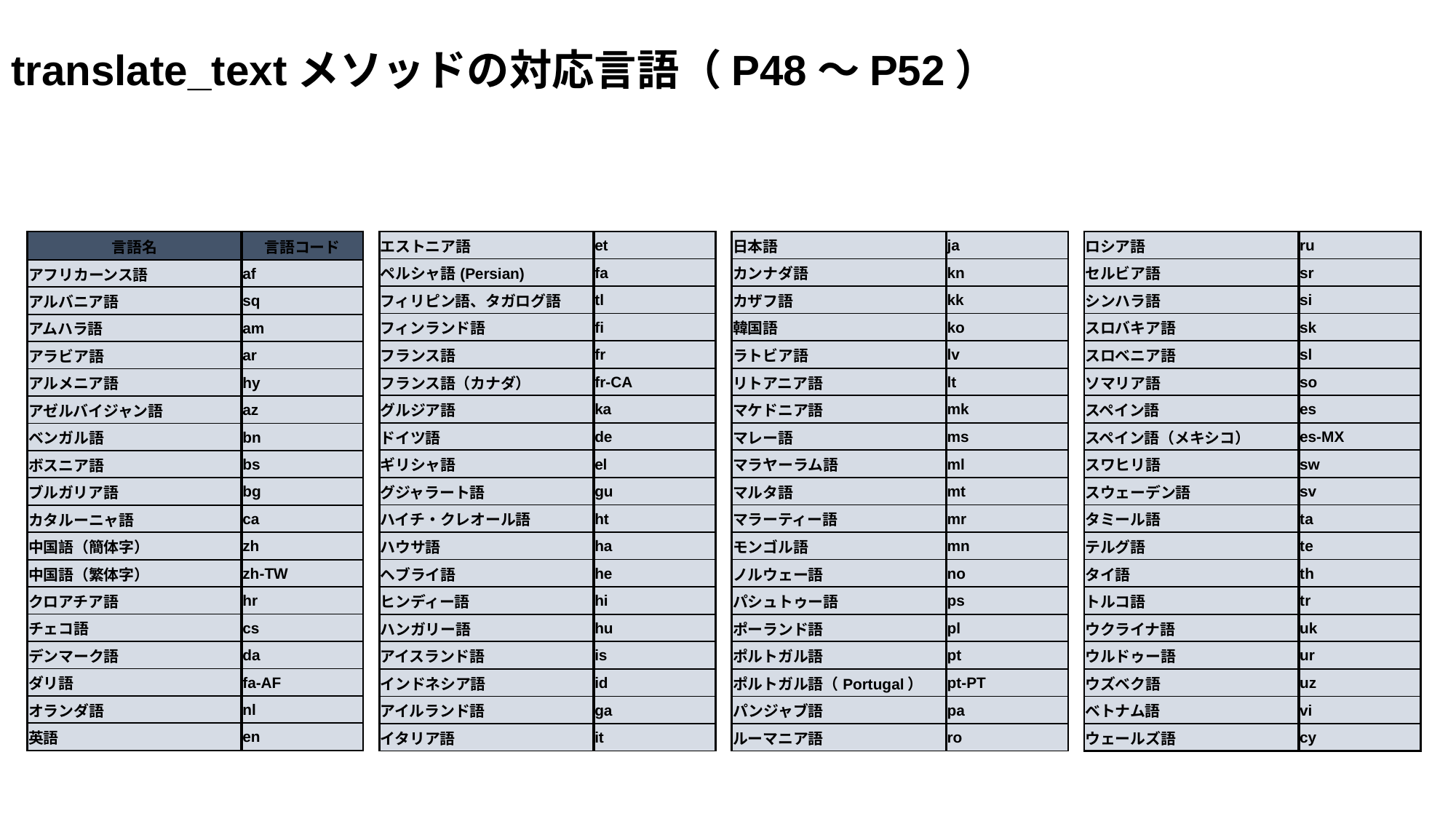

translate_textメソッドの対応言語（P48～P52）
| 言語名 | 言語コード |
| --- | --- |
| アフリカーンス語 | af |
| アルバニア語 | sq |
| アムハラ語 | am |
| アラビア語 | ar |
| アルメニア語 | hy |
| アゼルバイジャン語 | az |
| ベンガル語 | bn |
| ボスニア語 | bs |
| ブルガリア語 | bg |
| カタルーニャ語 | ca |
| 中国語（簡体字） | zh |
| 中国語（繁体字） | zh-TW |
| クロアチア語 | hr |
| チェコ語 | cs |
| デンマーク語 | da |
| ダリ語 | fa-AF |
| オランダ語 | nl |
| 英語 | en |
| エストニア語 | et |
| --- | --- |
| ペルシャ語(Persian) | fa |
| フィリピン語、タガログ語 | tl |
| フィンランド語 | fi |
| フランス語 | fr |
| フランス語（カナダ） | fr-CA |
| グルジア語 | ka |
| ドイツ語 | de |
| ギリシャ語 | el |
| グジャラート語 | gu |
| ハイチ・クレオール語 | ht |
| ハウサ語 | ha |
| ヘブライ語 | he |
| ヒンディー語 | hi |
| ハンガリー語 | hu |
| アイスランド語 | is |
| インドネシア語 | id |
| アイルランド語 | ga |
| イタリア語 | it |
| 日本語 | ja |
| --- | --- |
| カンナダ語 | kn |
| カザフ語 | kk |
| 韓国語 | ko |
| ラトビア語 | lv |
| リトアニア語 | lt |
| マケドニア語 | mk |
| マレー語 | ms |
| マラヤーラム語 | ml |
| マルタ語 | mt |
| マラーティー語 | mr |
| モンゴル語 | mn |
| ノルウェー語 | no |
| パシュトゥー語 | ps |
| ポーランド語 | pl |
| ポルトガル語 | pt |
| ポルトガル語（Portugal） | pt-PT |
| パンジャブ語 | pa |
| ルーマニア語 | ro |
| ロシア語 | ru |
| --- | --- |
| セルビア語 | sr |
| シンハラ語 | si |
| スロバキア語 | sk |
| スロベニア語 | sl |
| ソマリア語 | so |
| スペイン語 | es |
| スペイン語（メキシコ） | es-MX |
| スワヒリ語 | sw |
| スウェーデン語 | sv |
| タミール語 | ta |
| テルグ語 | te |
| タイ語 | th |
| トルコ語 | tr |
| ウクライナ語 | uk |
| ウルドゥー語 | ur |
| ウズベク語 | uz |
| ベトナム語 | vi |
| ウェールズ語 | cy |